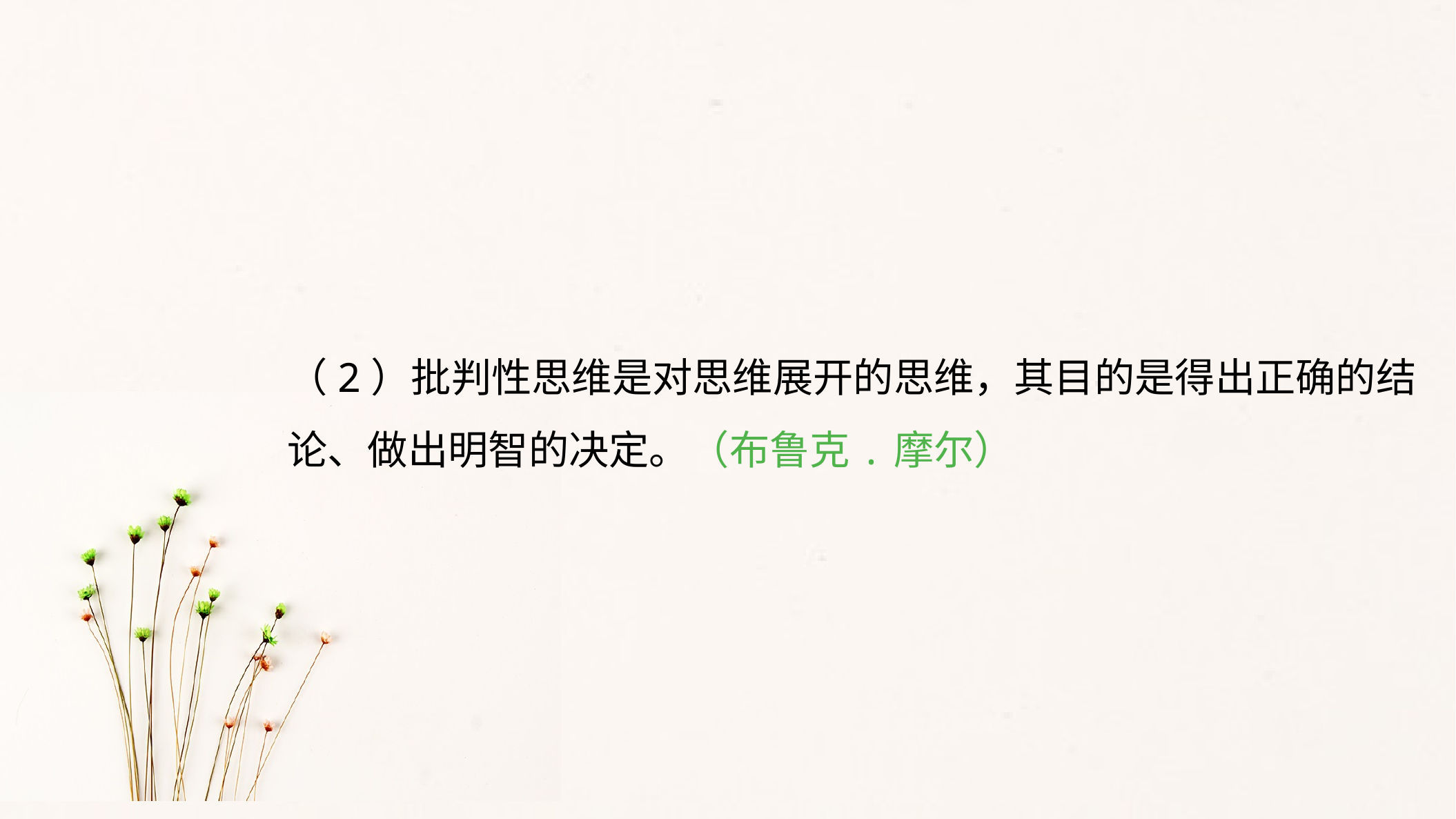

（2）批判性思维是对思维展开的思维，其目的是得出正确的结论、做出明智的决定。（布鲁克.摩尔）